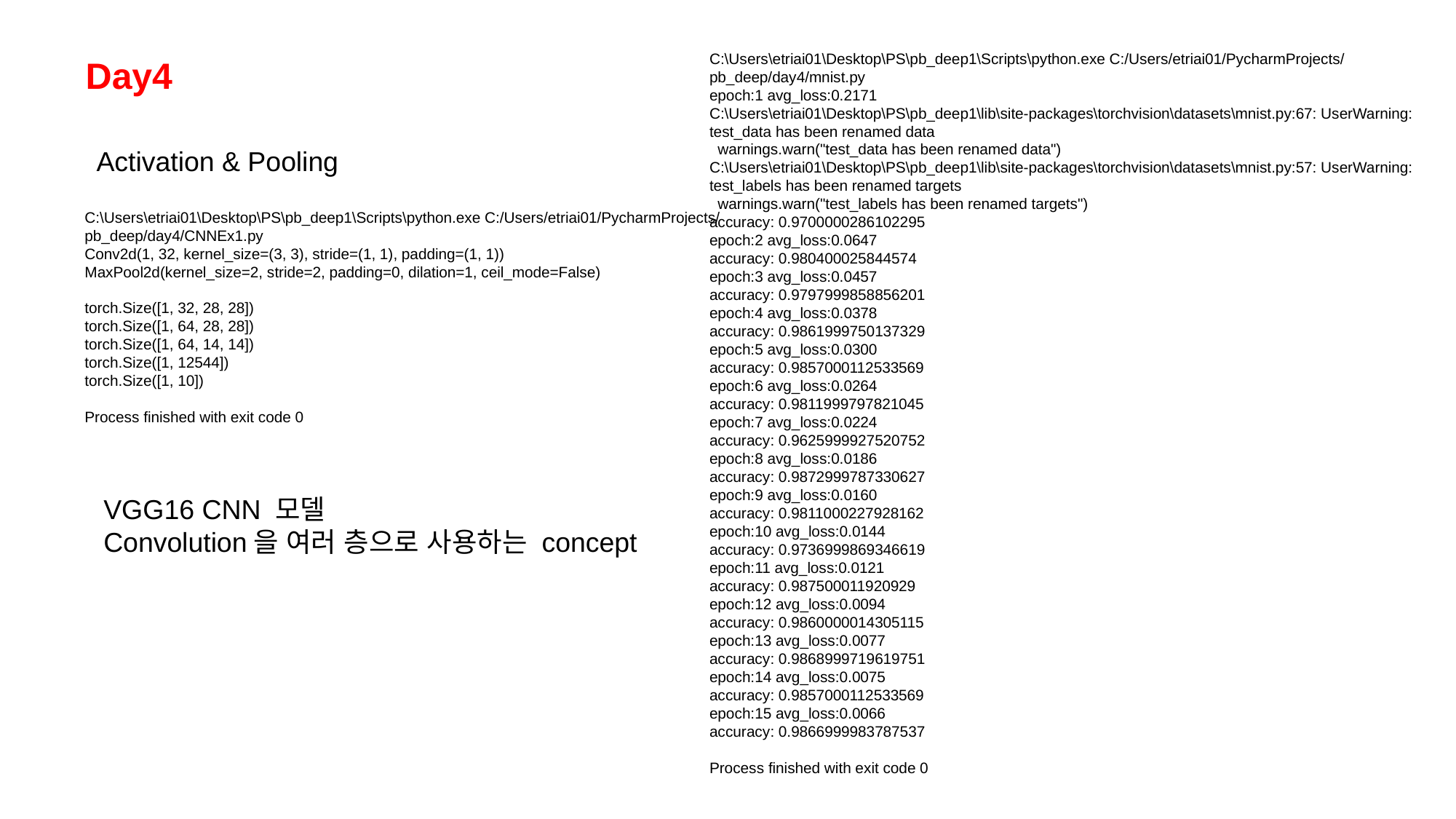

C:\Users\etriai01\Desktop\PS\pb_deep1\Scripts\python.exe C:/Users/etriai01/PycharmProjects/pb_deep/day4/mnist.py
epoch:1 avg_loss:0.2171
C:\Users\etriai01\Desktop\PS\pb_deep1\lib\site-packages\torchvision\datasets\mnist.py:67: UserWarning: test_data has been renamed data
  warnings.warn("test_data has been renamed data")
C:\Users\etriai01\Desktop\PS\pb_deep1\lib\site-packages\torchvision\datasets\mnist.py:57: UserWarning: test_labels has been renamed targets
  warnings.warn("test_labels has been renamed targets")
accuracy: 0.9700000286102295
epoch:2 avg_loss:0.0647
accuracy: 0.980400025844574
epoch:3 avg_loss:0.0457
accuracy: 0.9797999858856201
epoch:4 avg_loss:0.0378
accuracy: 0.9861999750137329
epoch:5 avg_loss:0.0300
accuracy: 0.9857000112533569
epoch:6 avg_loss:0.0264
accuracy: 0.9811999797821045
epoch:7 avg_loss:0.0224
accuracy: 0.9625999927520752
epoch:8 avg_loss:0.0186
accuracy: 0.9872999787330627
epoch:9 avg_loss:0.0160
accuracy: 0.9811000227928162
epoch:10 avg_loss:0.0144
accuracy: 0.9736999869346619
epoch:11 avg_loss:0.0121
accuracy: 0.987500011920929
epoch:12 avg_loss:0.0094
accuracy: 0.9860000014305115
epoch:13 avg_loss:0.0077
accuracy: 0.9868999719619751
epoch:14 avg_loss:0.0075
accuracy: 0.9857000112533569
epoch:15 avg_loss:0.0066
accuracy: 0.9866999983787537

Process finished with exit code 0
Day4
Activation & Pooling
C:\Users\etriai01\Desktop\PS\pb_deep1\Scripts\python.exe C:/Users/etriai01/PycharmProjects/pb_deep/day4/CNNEx1.py
Conv2d(1, 32, kernel_size=(3, 3), stride=(1, 1), padding=(1, 1))
MaxPool2d(kernel_size=2, stride=2, padding=0, dilation=1, ceil_mode=False)

torch.Size([1, 32, 28, 28])
torch.Size([1, 64, 28, 28])
torch.Size([1, 64, 14, 14])
torch.Size([1, 12544])
torch.Size([1, 10])

Process finished with exit code 0
VGG16 CNN 모델
Convolution을 여러 층으로 사용하는 concept